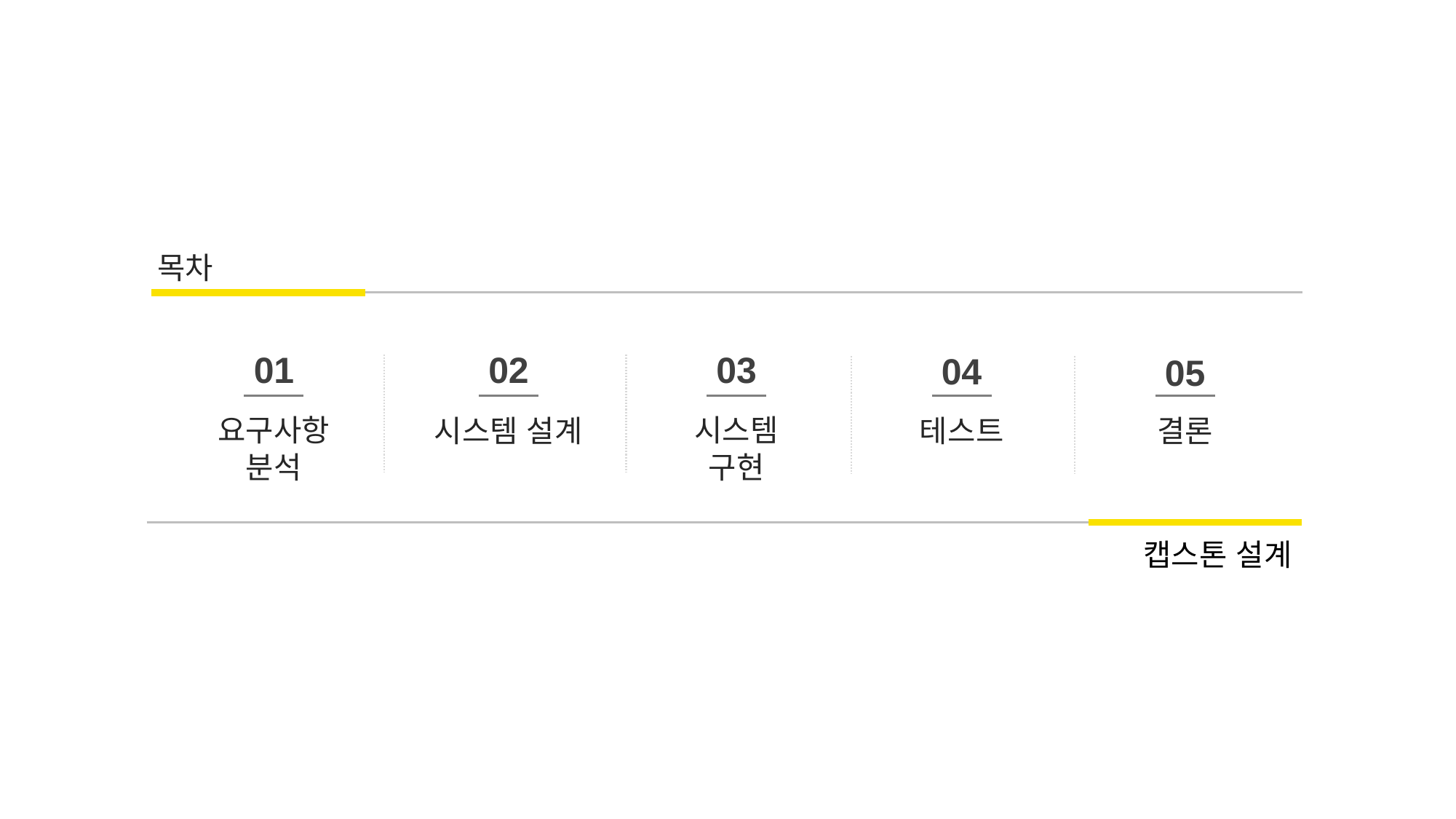

목차
01
02
03
04
05
요구사항 분석
시스템 설계
시스템 구현
테스트
결론
캡스톤 설계